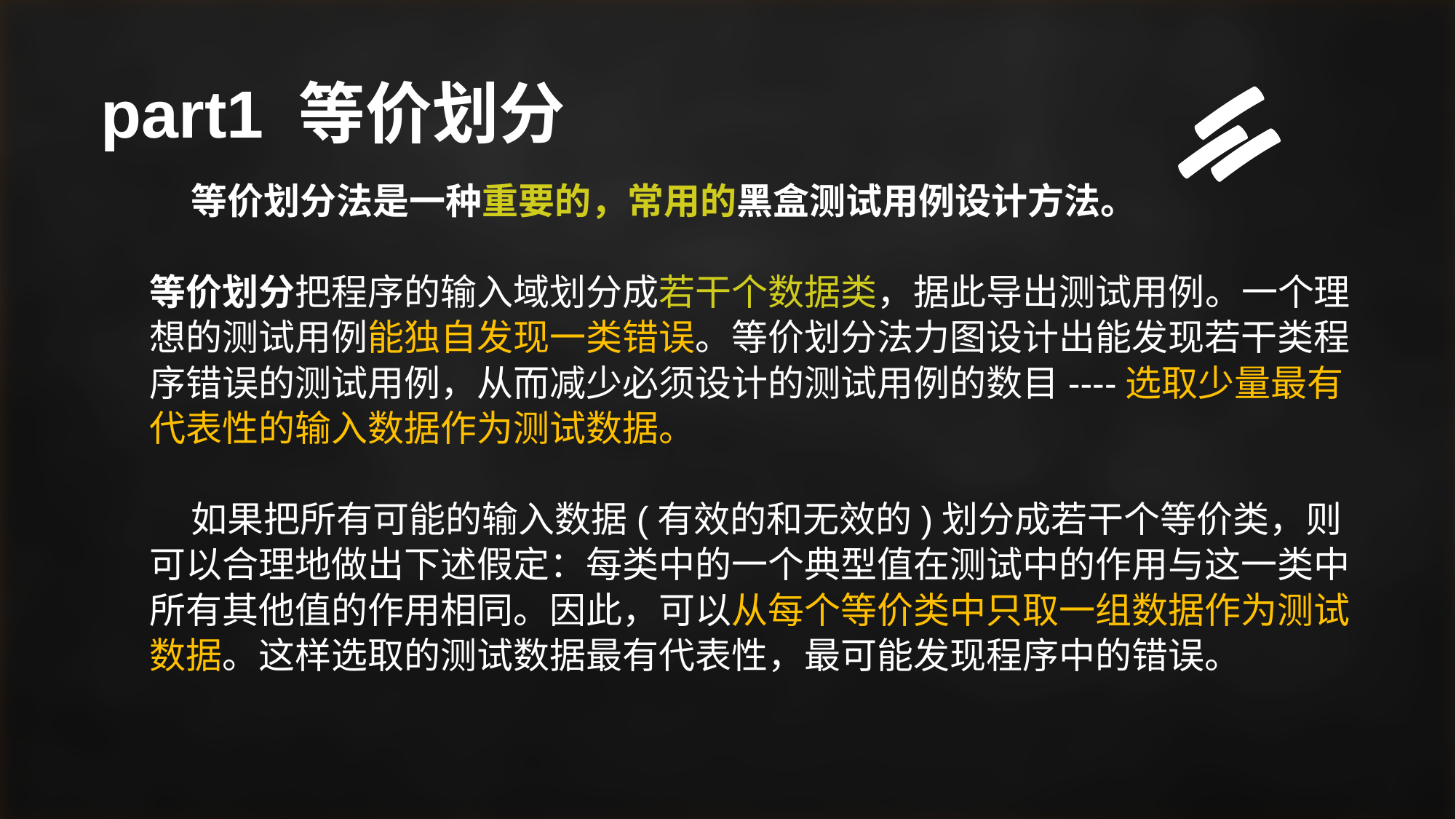

# part1 等价划分

    等价划分法是一种重要的，常用的黑盒测试用例设计方法。

等价划分把程序的输入域划分成若干个数据类，据此导出测试用例。一个理想的测试用例能独自发现一类错误。等价划分法力图设计出能发现若干类程序错误的测试用例，从而减少必须设计的测试用例的数目----选取少量最有代表性的输入数据作为测试数据。

    如果把所有可能的输入数据(有效的和无效的)划分成若干个等价类，则可以合理地做出下述假定：每类中的一个典型值在测试中的作用与这一类中所有其他值的作用相同。因此，可以从每个等价类中只取一组数据作为测试数据。这样选取的测试数据最有代表性，最可能发现程序中的错误。